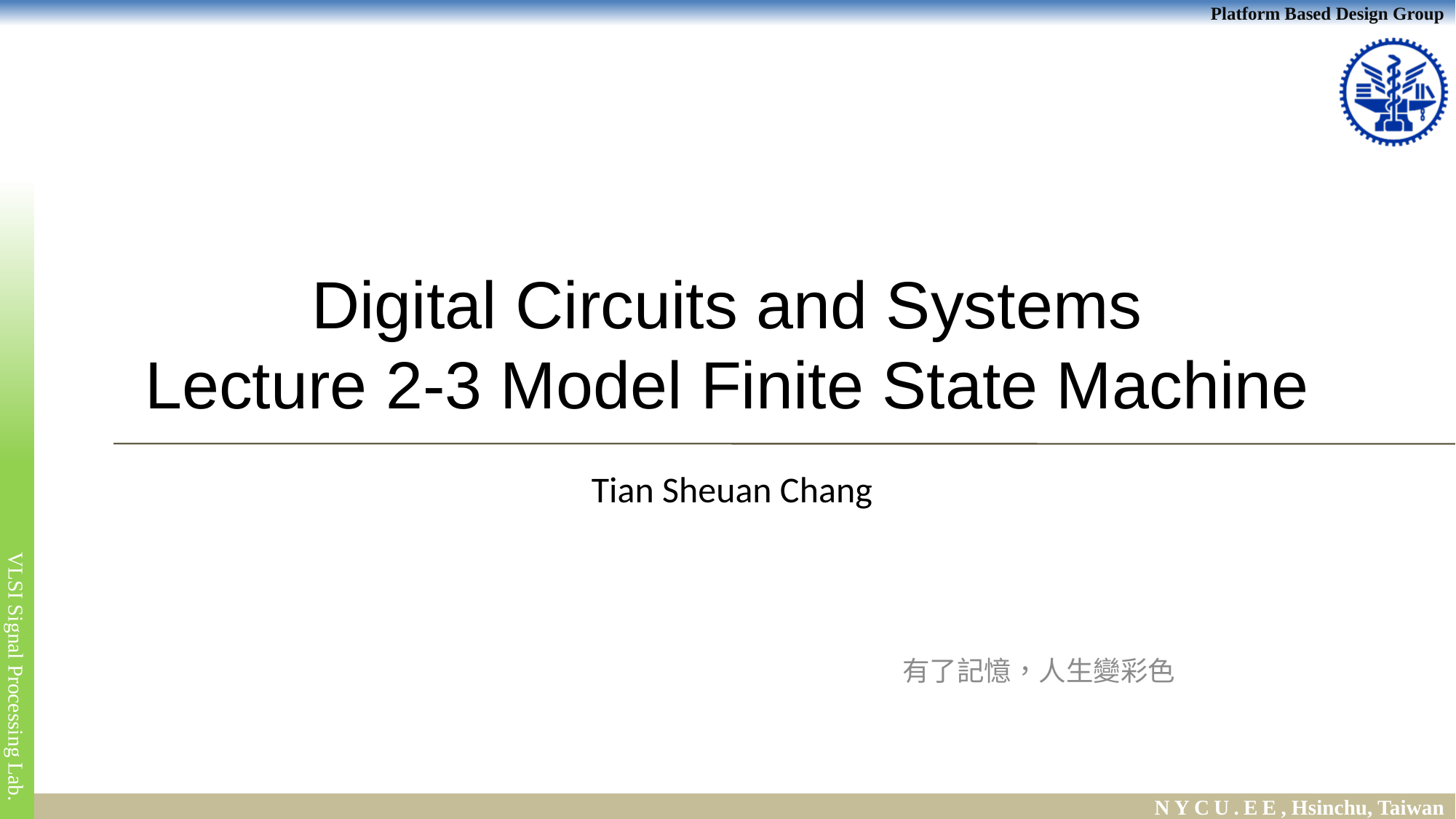

# Digital Circuits and Systems Lecture 2-3 Model Finite State Machine
Tian Sheuan Chang
有了記憶，人生變彩色